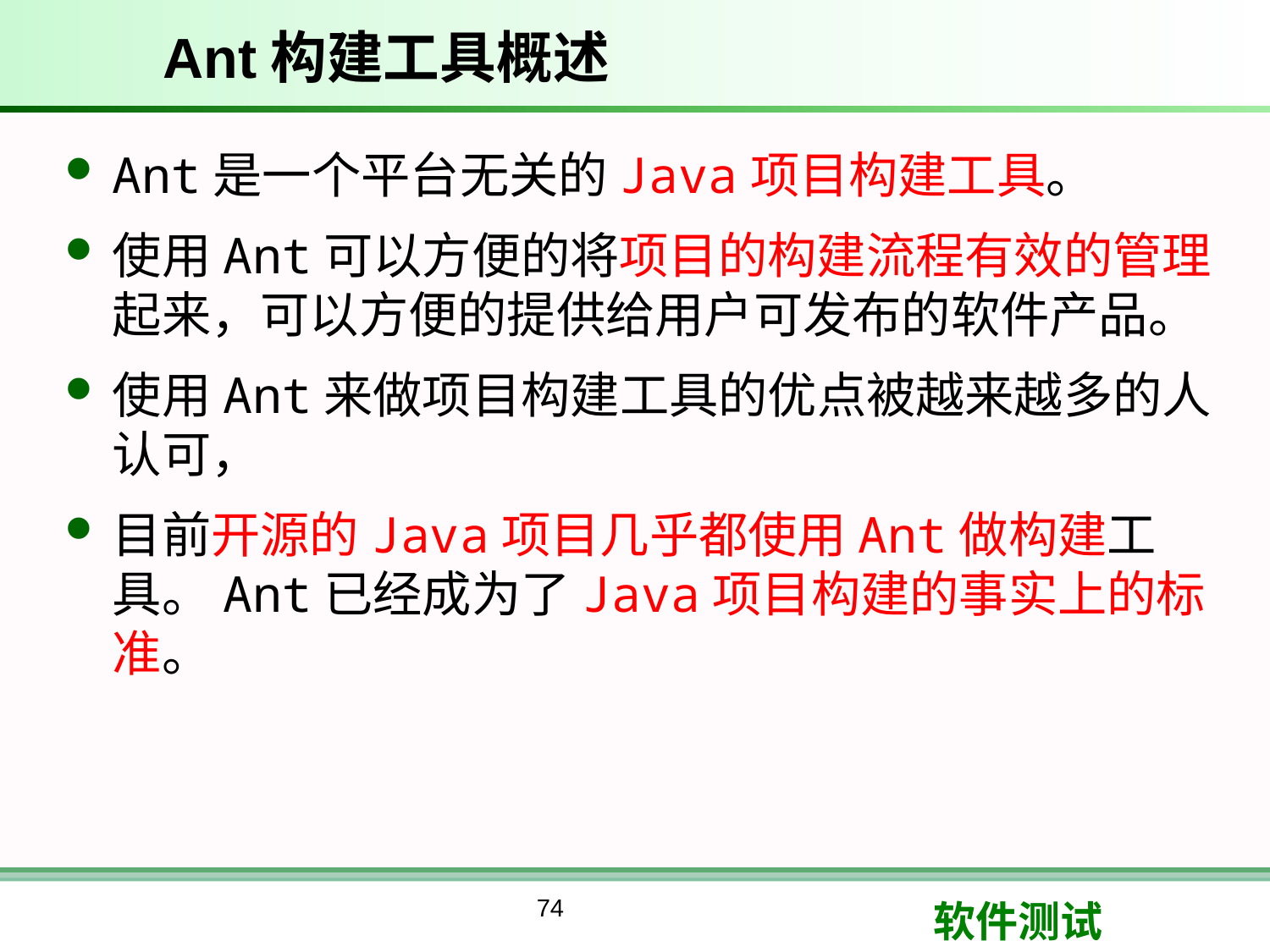

# Ant构建工具概述
Ant是一个平台无关的Java项目构建工具。
使用Ant可以方便的将项目的构建流程有效的管理起来，可以方便的提供给用户可发布的软件产品。
使用Ant来做项目构建工具的优点被越来越多的人认可，
目前开源的Java项目几乎都使用Ant做构建工具。Ant已经成为了Java项目构建的事实上的标准。

74